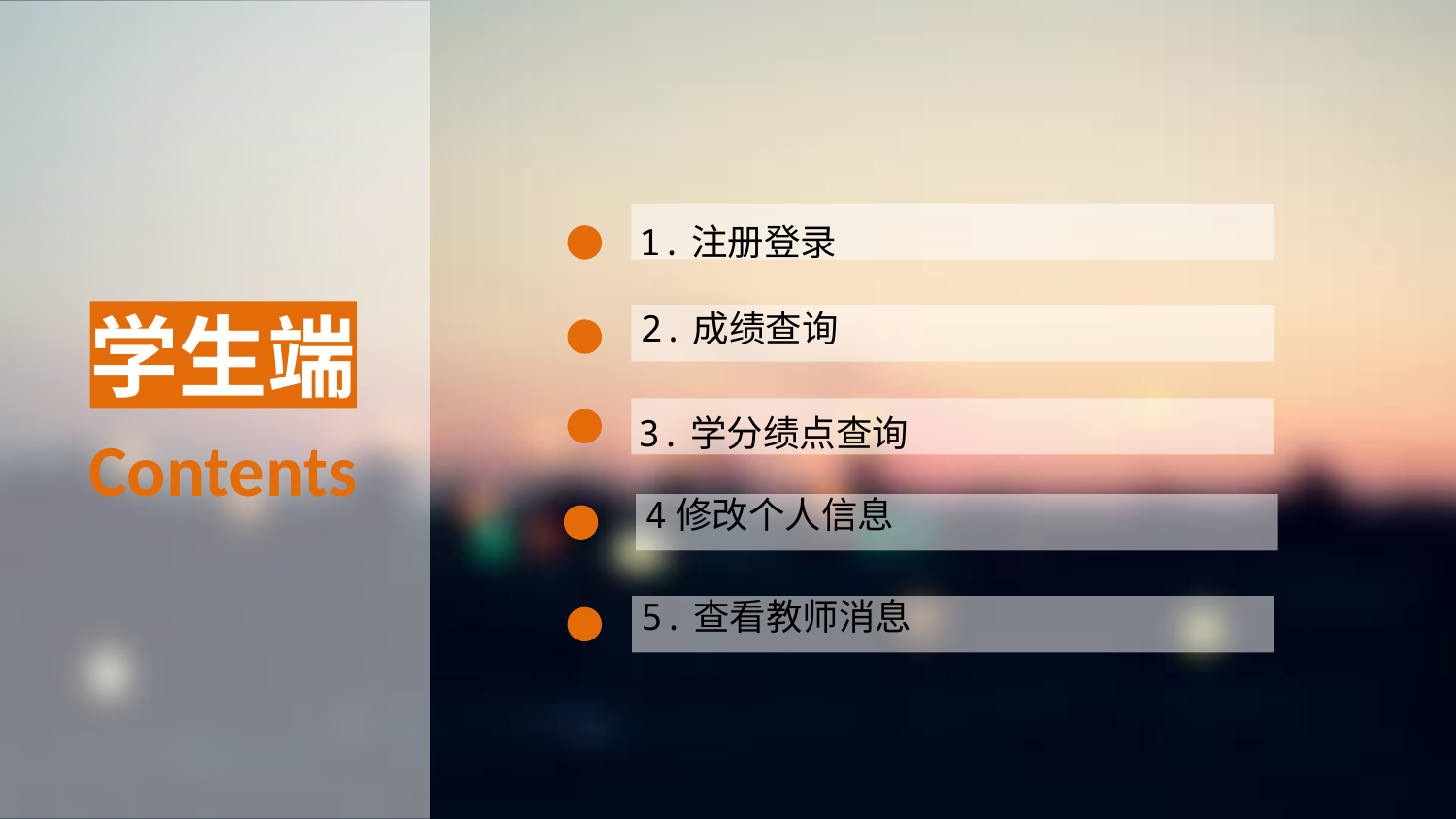

1.注册登录

学生端

2.成绩查询

3.学分绩点查询

Contents
4修改个人信息

5.查看教师消息